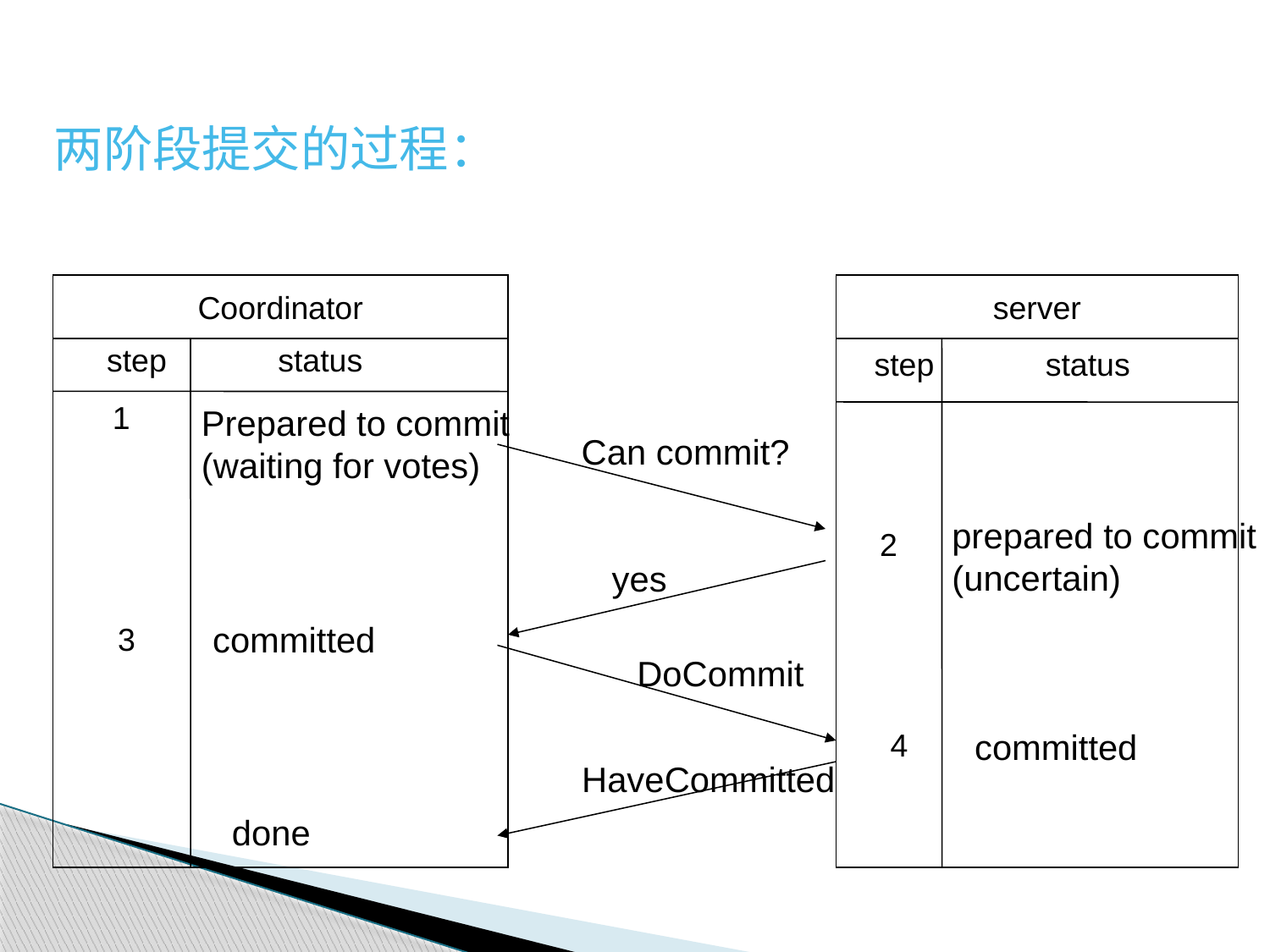

两阶段提交的过程：
Coordinator
server
step	     status

step	     status

1
Prepared to commit
(waiting for votes)

Can commit?

prepared to commit
(uncertain)
2
yes

committed
3

DoCommit
4
committed
HaveCommitted

done